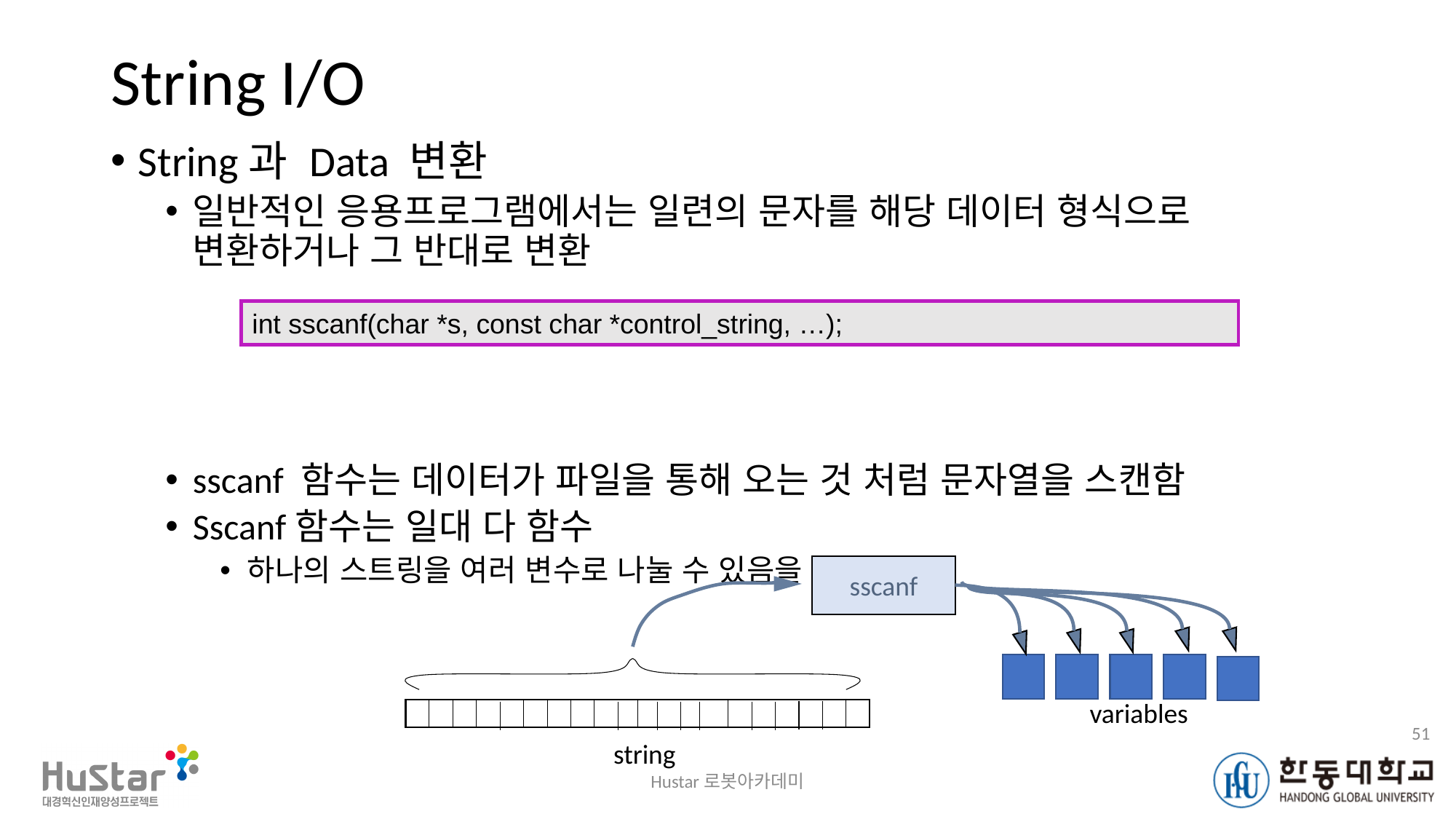

# String I/O
String과 Data 변환
일반적인 응용프로그램에서는 일련의 문자를 해당 데이터 형식으로 변환하거나 그 반대로 변환

sscanf 함수는 데이터가 파일을 통해 오는 것 처럼 문자열을 스캔함
Sscanf함수는 일대 다 함수
하나의 스트링을 여러 변수로 나눌 수 있음을 의미
int sscanf(char *s, const char *control_string, …);
sscanf

variables

51
string
Hustar로봇아카데미